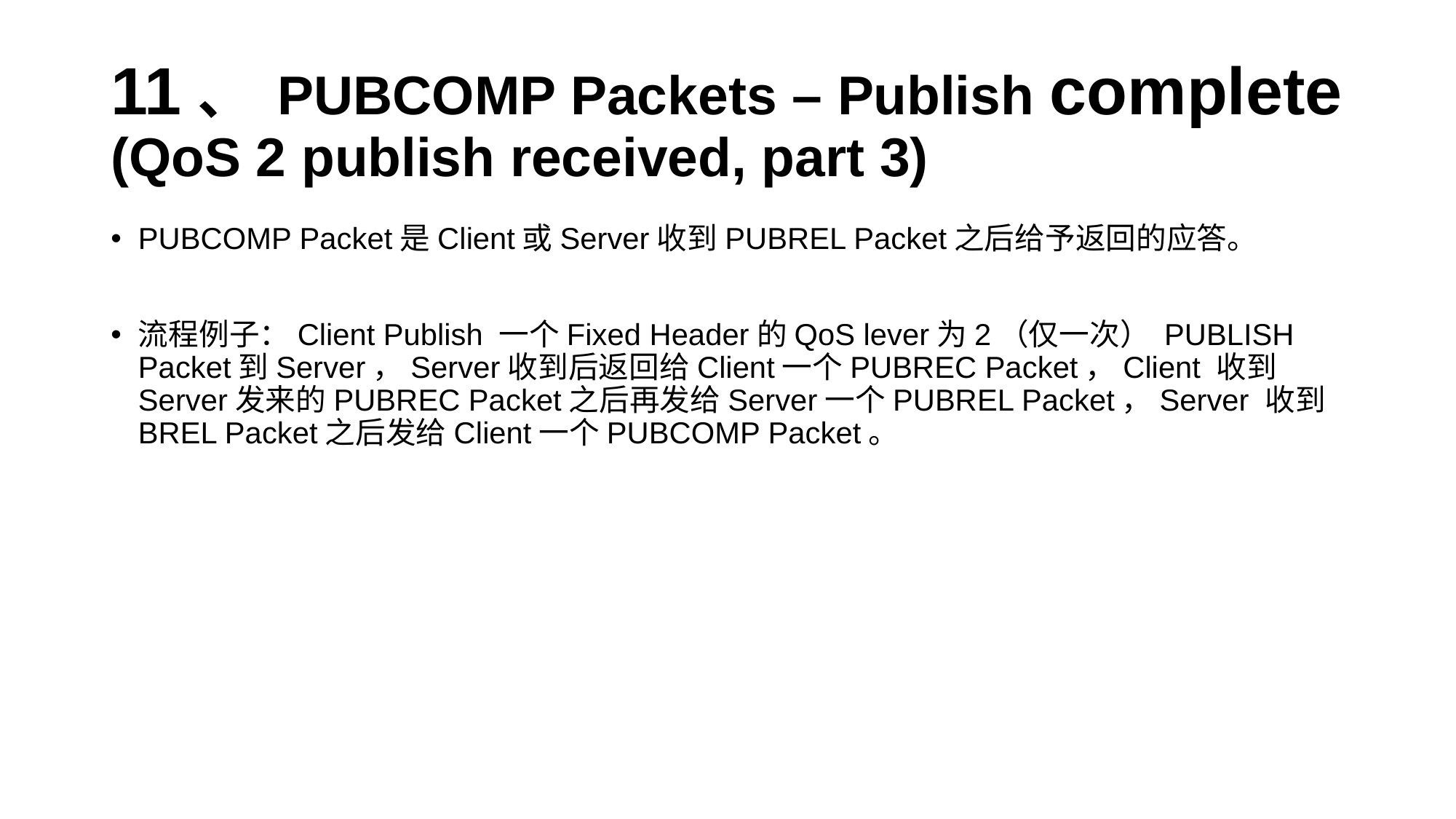

# 11、 PUBCOMP Packets – Publish complete (QoS 2 publish received, part 3)
PUBCOMP Packet是Client或Server收到PUBREL Packet之后给予返回的应答。

流程例子：Client Publish 一个Fixed Header的QoS lever为2（仅一次） PUBLISH Packet到Server，Server收到后返回给Client一个PUBREC Packet，Client 收到Server发来的PUBREC Packet之后再发给Server一个PUBREL Packet，Server 收到BREL Packet之后发给Client一个PUBCOMP Packet。